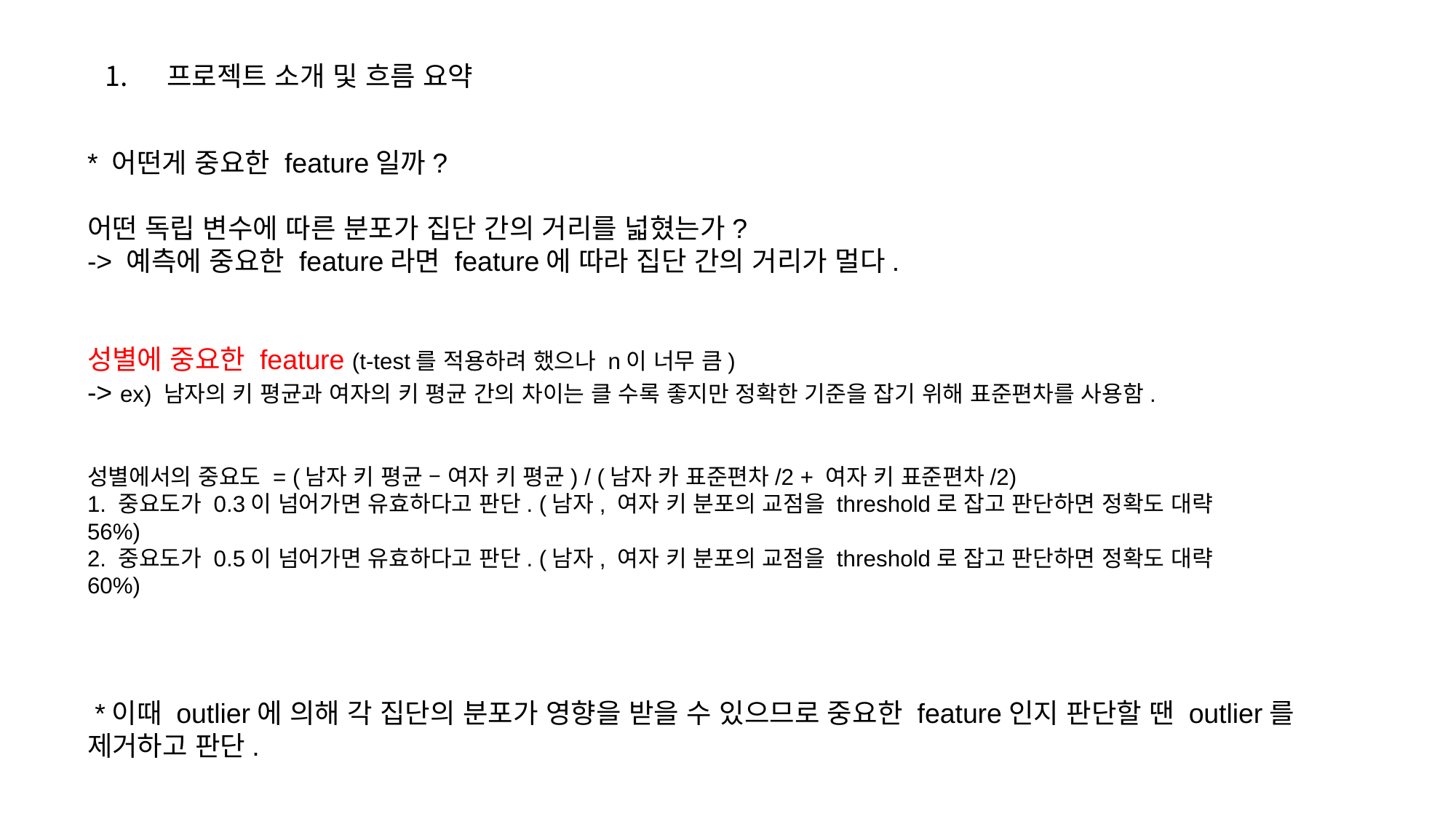

프로젝트 소개 및 흐름 요약
* 어떤게 중요한 feature일까?

어떤 독립 변수에 따른 분포가 집단 간의 거리를 넓혔는가?
-> 예측에 중요한 feature라면 feature에 따라 집단 간의 거리가 멀다.

성별에 중요한 feature (t-test를 적용하려 했으나 n이 너무 큼)
-> ex) 남자의 키 평균과 여자의 키 평균 간의 차이는 클 수록 좋지만 정확한 기준을 잡기 위해 표준편차를 사용함.

성별에서의 중요도 = (남자 키 평균 – 여자 키 평균) / (남자 카 표준편차/2 + 여자 키 표준편차/2)
1. 중요도가 0.3이 넘어가면 유효하다고 판단. (남자, 여자 키 분포의 교점을 threshold로 잡고 판단하면 정확도 대략 56%)
2. 중요도가 0.5이 넘어가면 유효하다고 판단. (남자, 여자 키 분포의 교점을 threshold로 잡고 판단하면 정확도 대략 60%)
 *이때 outlier에 의해 각 집단의 분포가 영향을 받을 수 있으므로 중요한 feature인지 판단할 땐 outlier를 제거하고 판단.